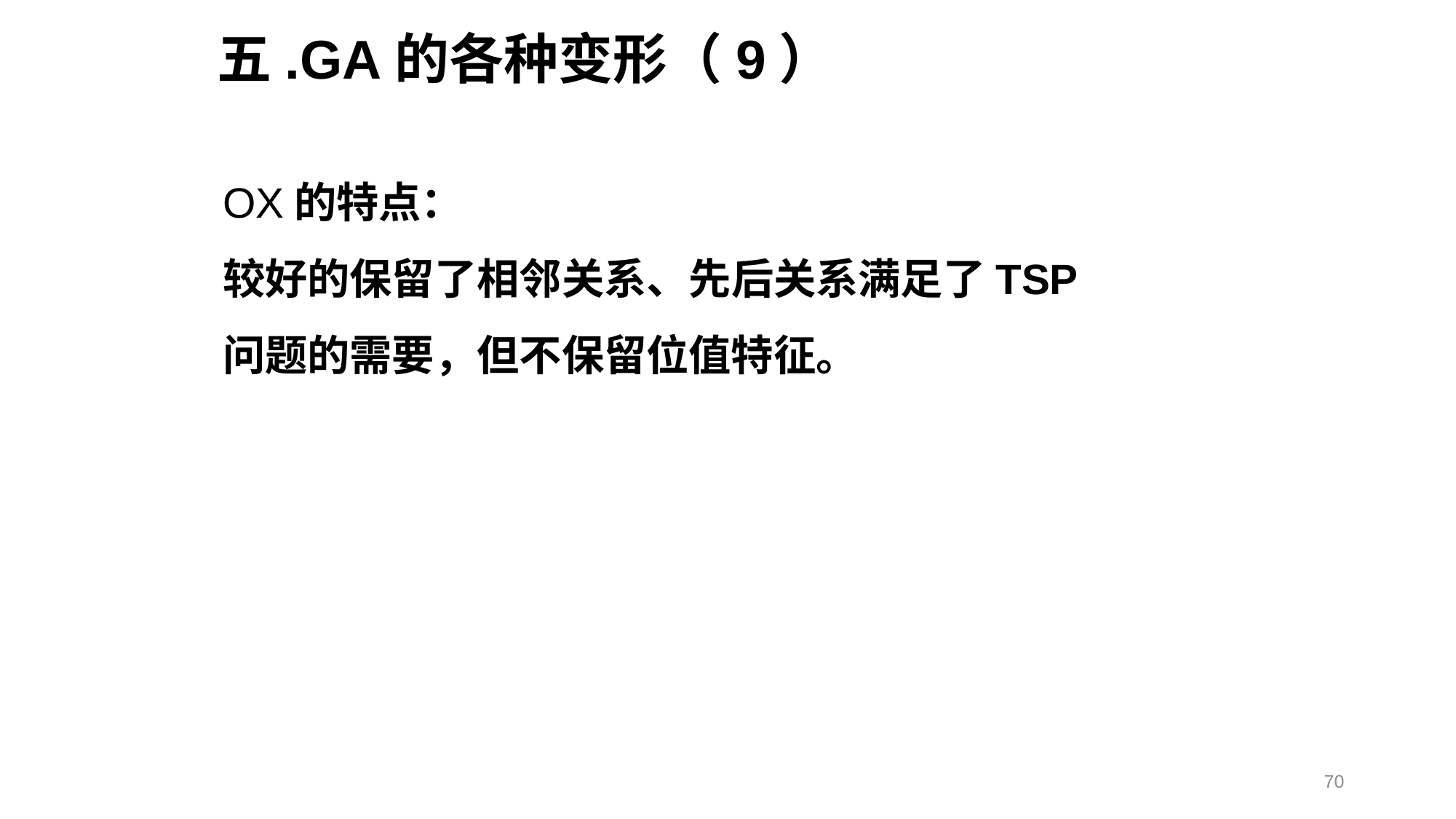

# 五.GA的各种变形（9）
OX的特点：
较好的保留了相邻关系、先后关系满足了TSP
问题的需要，但不保留位值特征。

70